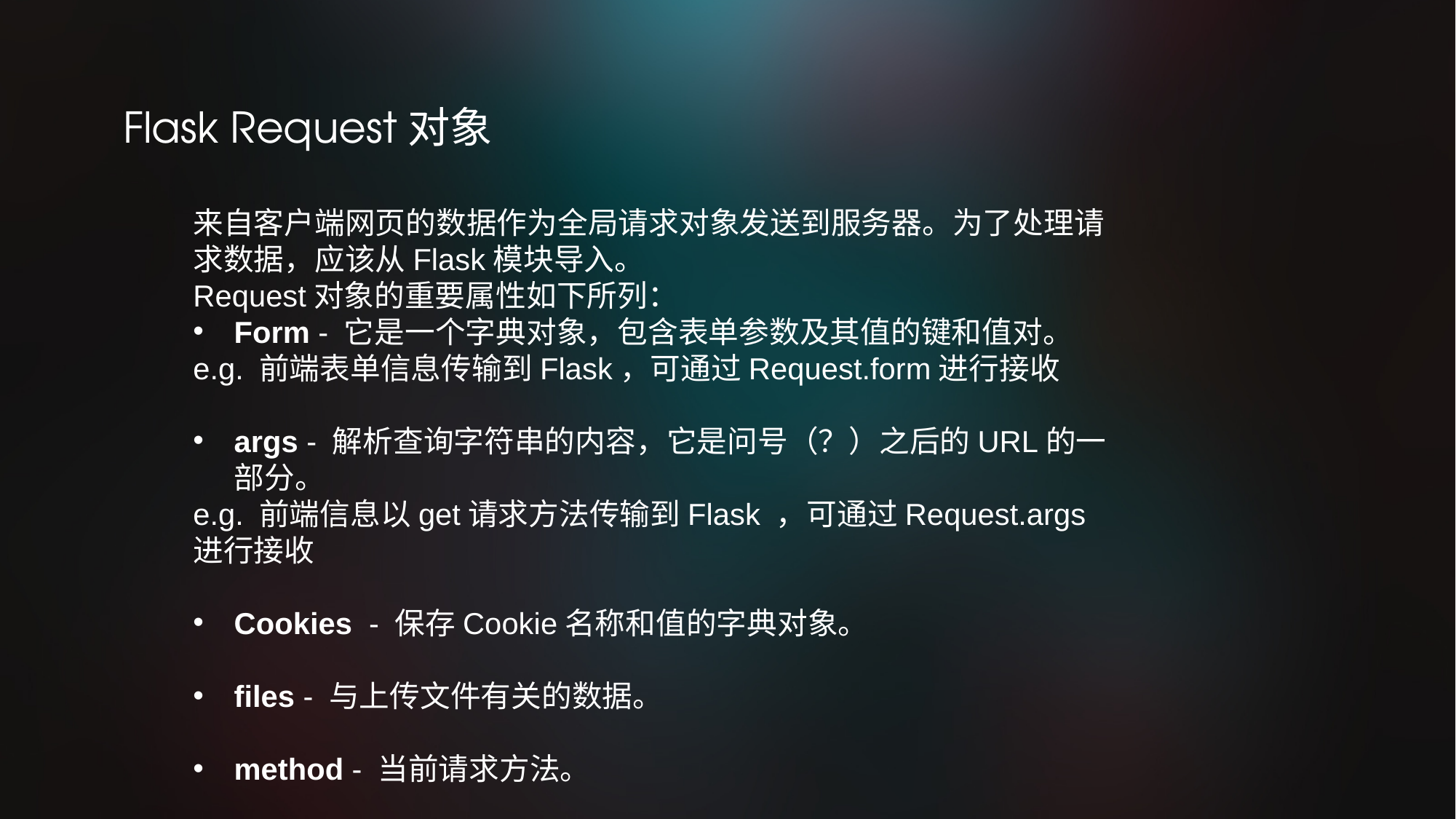

Flask Request对象
来自客户端网页的数据作为全局请求对象发送到服务器。为了处理请求数据，应该从Flask模块导入。
Request对象的重要属性如下所列：
Form - 它是一个字典对象，包含表单参数及其值的键和值对。
e.g. 前端表单信息传输到Flask，可通过Request.form进行接收

args - 解析查询字符串的内容，它是问号（？）之后的URL的一部分。
e.g. 前端信息以get请求方法传输到Flask ，可通过Request.args进行接收

Cookies  - 保存Cookie名称和值的字典对象。

files - 与上传文件有关的数据。

method - 当前请求方法。